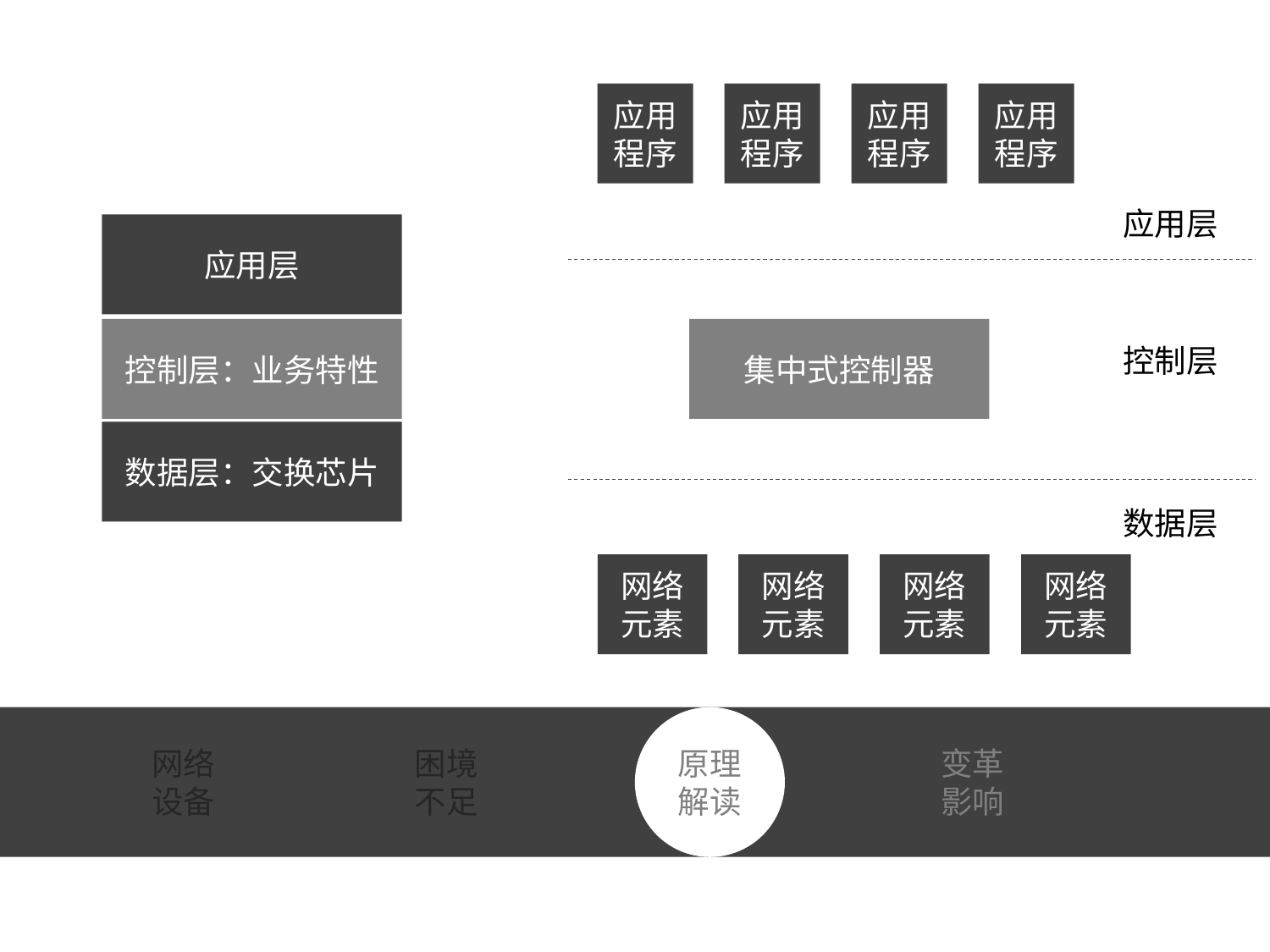

应用程序
应用程序
应用程序
应用程序
应用层
应用层
控制层：业务特性
数据层：交换芯片
集中式控制器
控制层
数据层
网络元素
网络元素
网络元素
网络元素

网络
设备
困境
不足
原理
解读
变革
影响